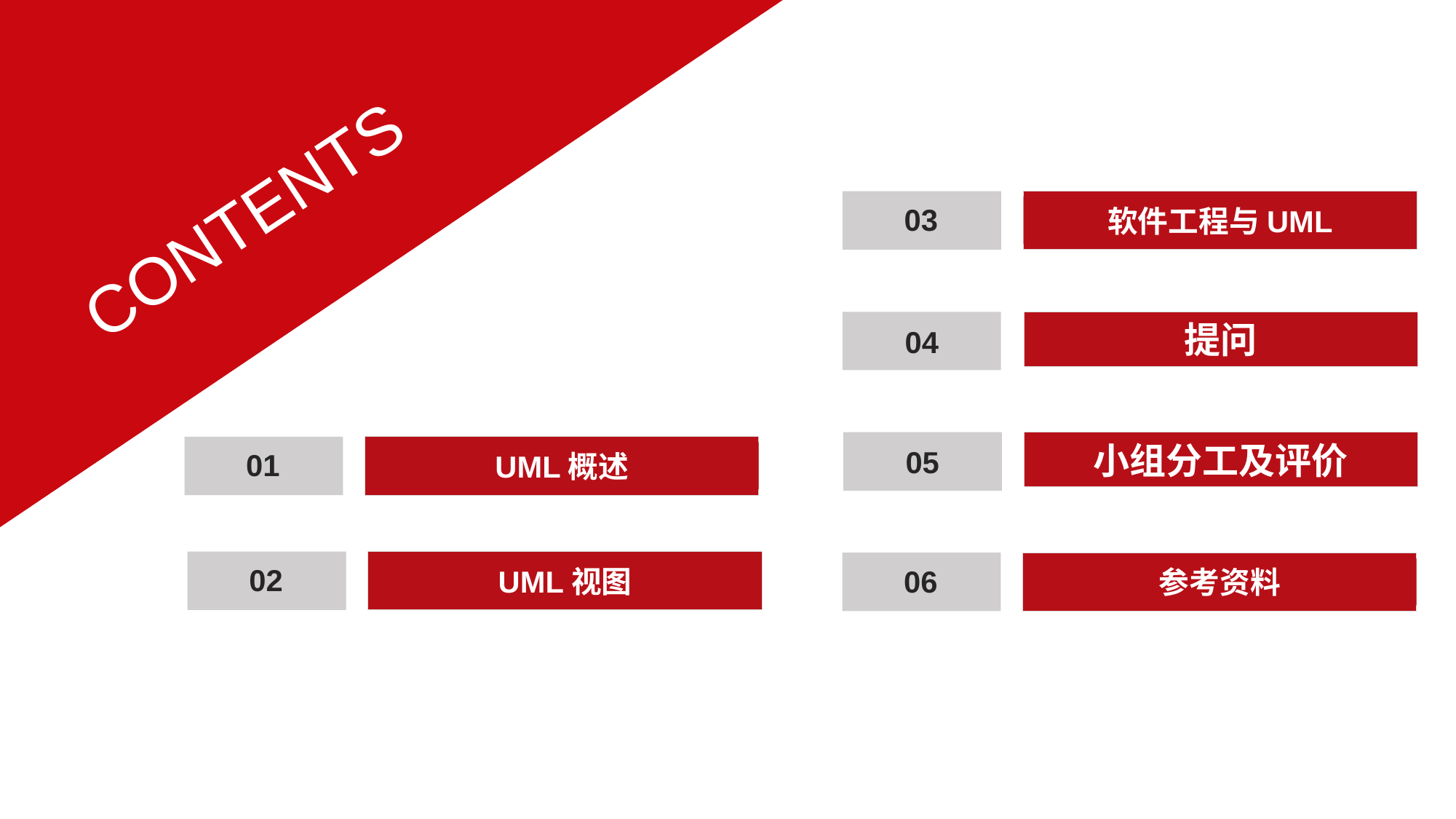

CONTENTS

03

软件工程与UML
04
提问
05
小组分工及评价

01

UML概述

02

UML视图

06

参考资料